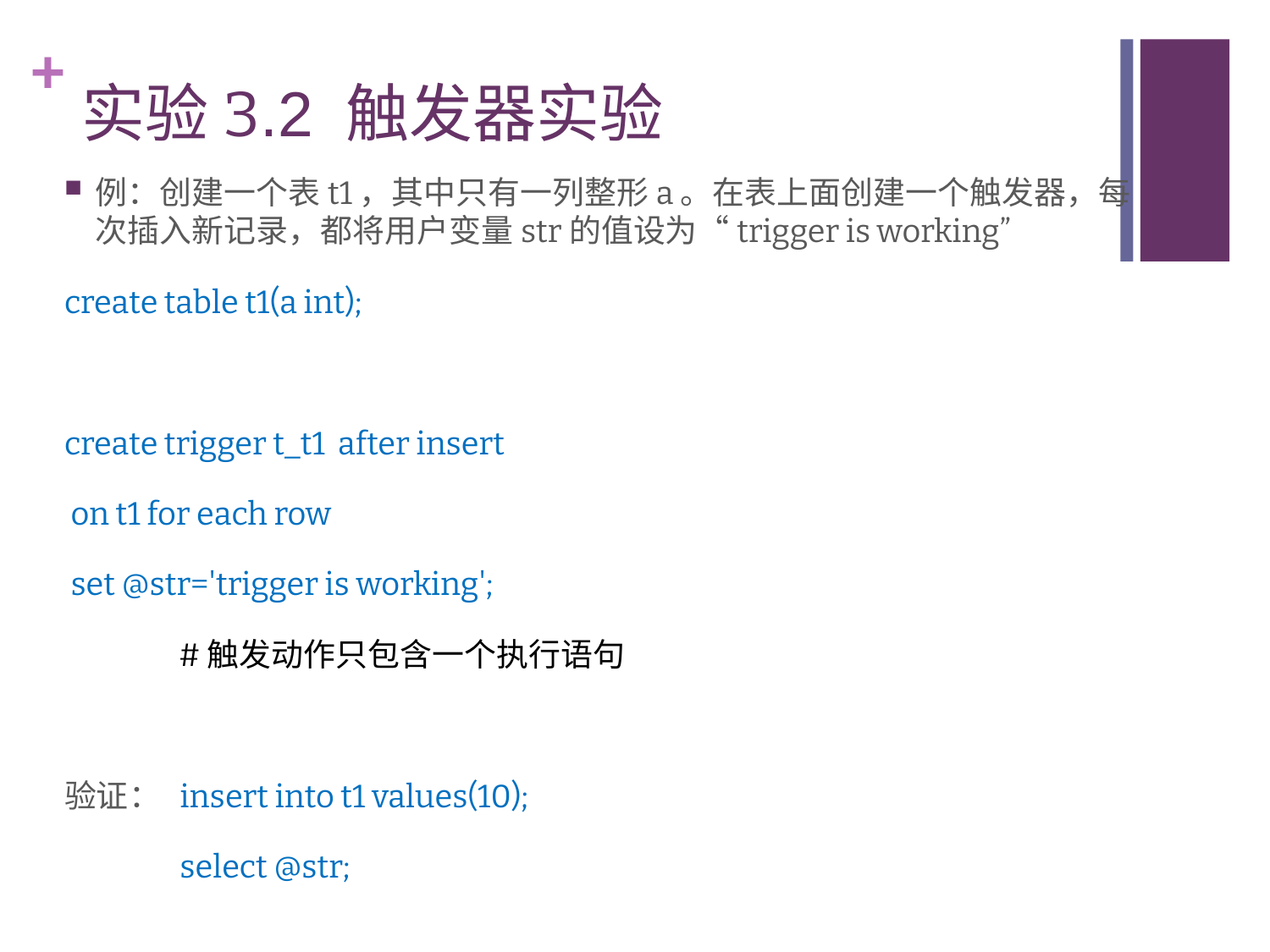

# 实验3.2 触发器实验
例：创建一个表t1，其中只有一列整形a。在表上面创建一个触发器，每次插入新记录，都将用户变量str的值设为“trigger is working”
create table t1(a int);

create trigger t_t1  after insert
 on t1 for each row
 set @str='trigger is working';
                  #触发动作只包含一个执行语句

验证：	insert into t1 values(10);
	select @str;